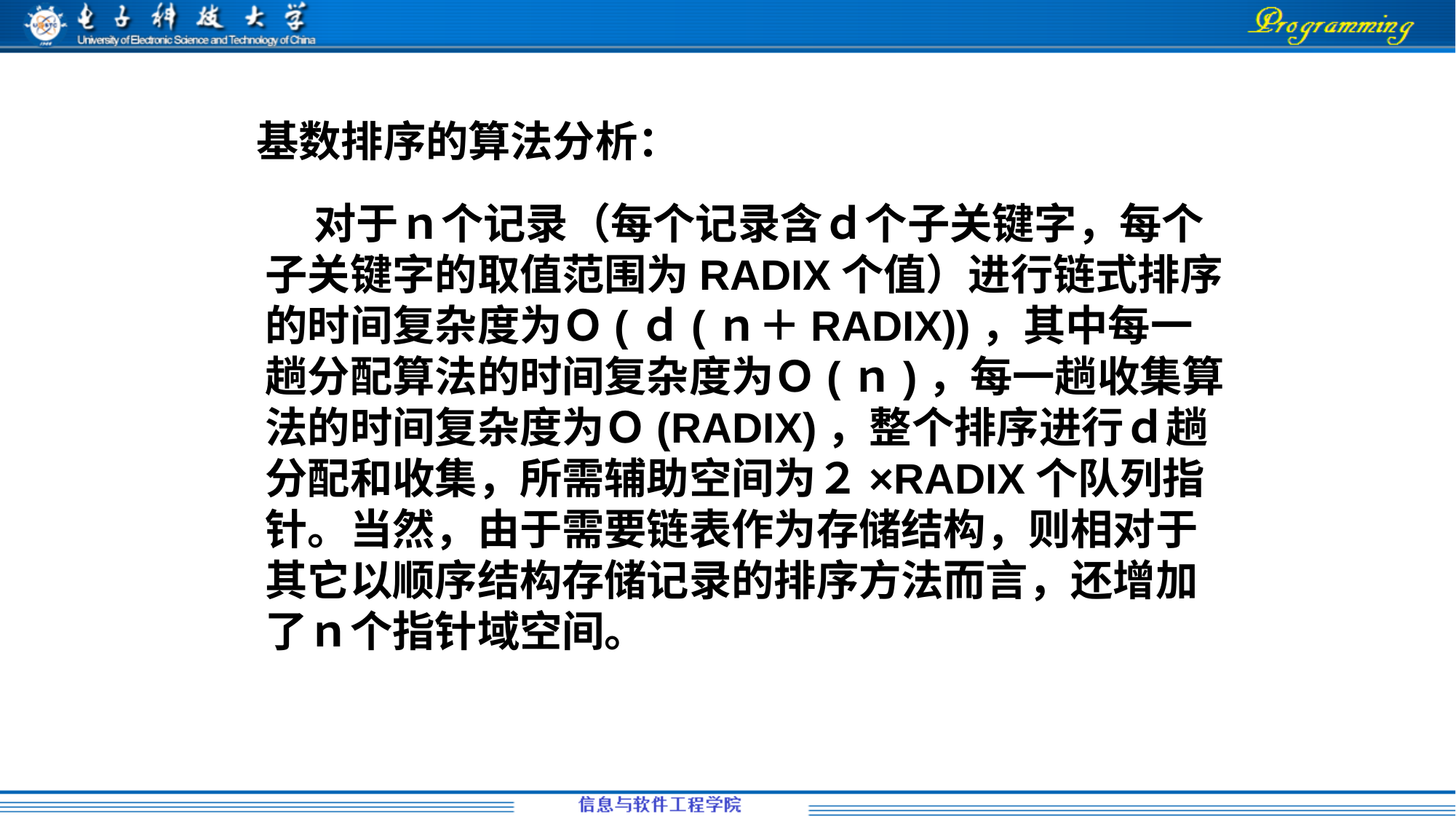

基数排序的算法分析：
    对于ｎ个记录（每个记录含ｄ个子关键字，每个子关键字的取值范围为RADIX个值）进行链式排序的时间复杂度为Ｏ(ｄ(ｎ＋RADIX))，其中每一趟分配算法的时间复杂度为Ｏ(ｎ)，每一趟收集算法的时间复杂度为Ｏ(RADIX)，整个排序进行ｄ趟分配和收集，所需辅助空间为２×RADIX个队列指针。当然，由于需要链表作为存储结构，则相对于其它以顺序结构存储记录的排序方法而言，还增加了ｎ个指针域空间。